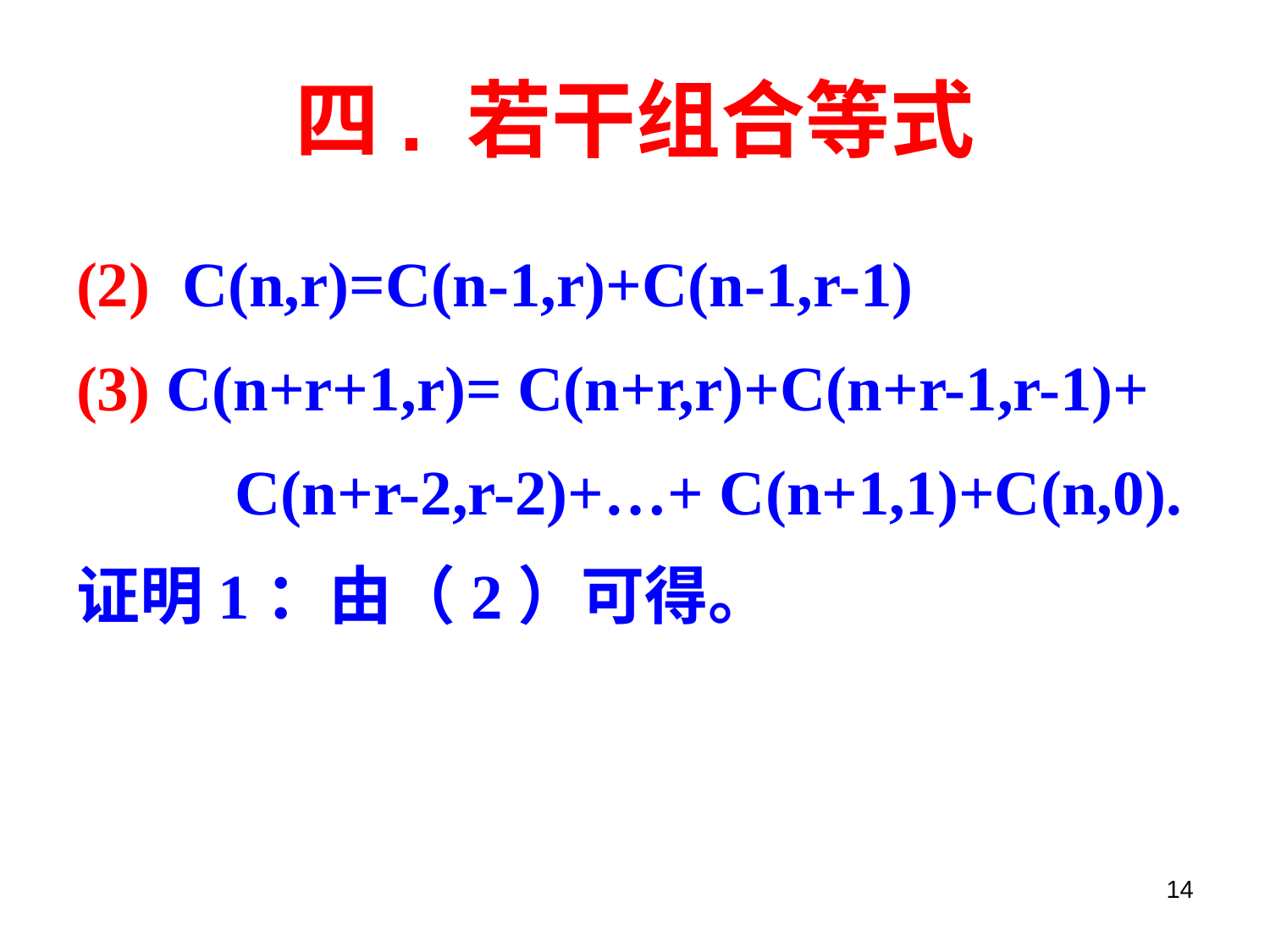

# 四. 若干组合等式
(2)  C(n,r)=C(n-1,r)+C(n-1,r-1)
(3) C(n+r+1,r)= C(n+r,r)+C(n+r-1,r-1)+
          C(n+r-2,r-2)+…+ C(n+1,1)+C(n,0).
证明1：由（2）可得。
14